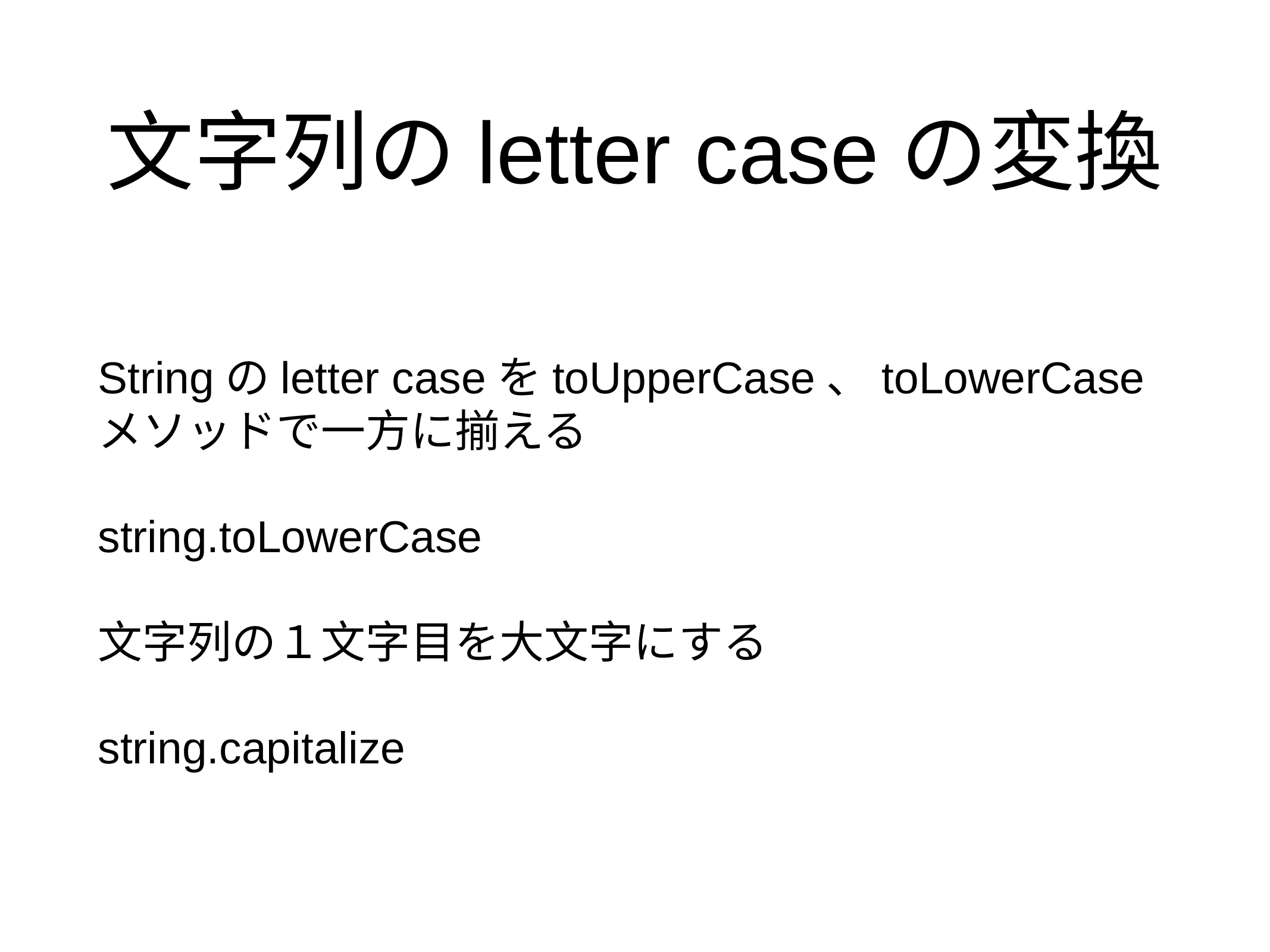

# 文字列のletter caseの変換
Stringのletter caseをtoUpperCase、toLowerCaseメソッドで一方に揃える
string.toLowerCase
文字列の１文字目を大文字にする
string.capitalize